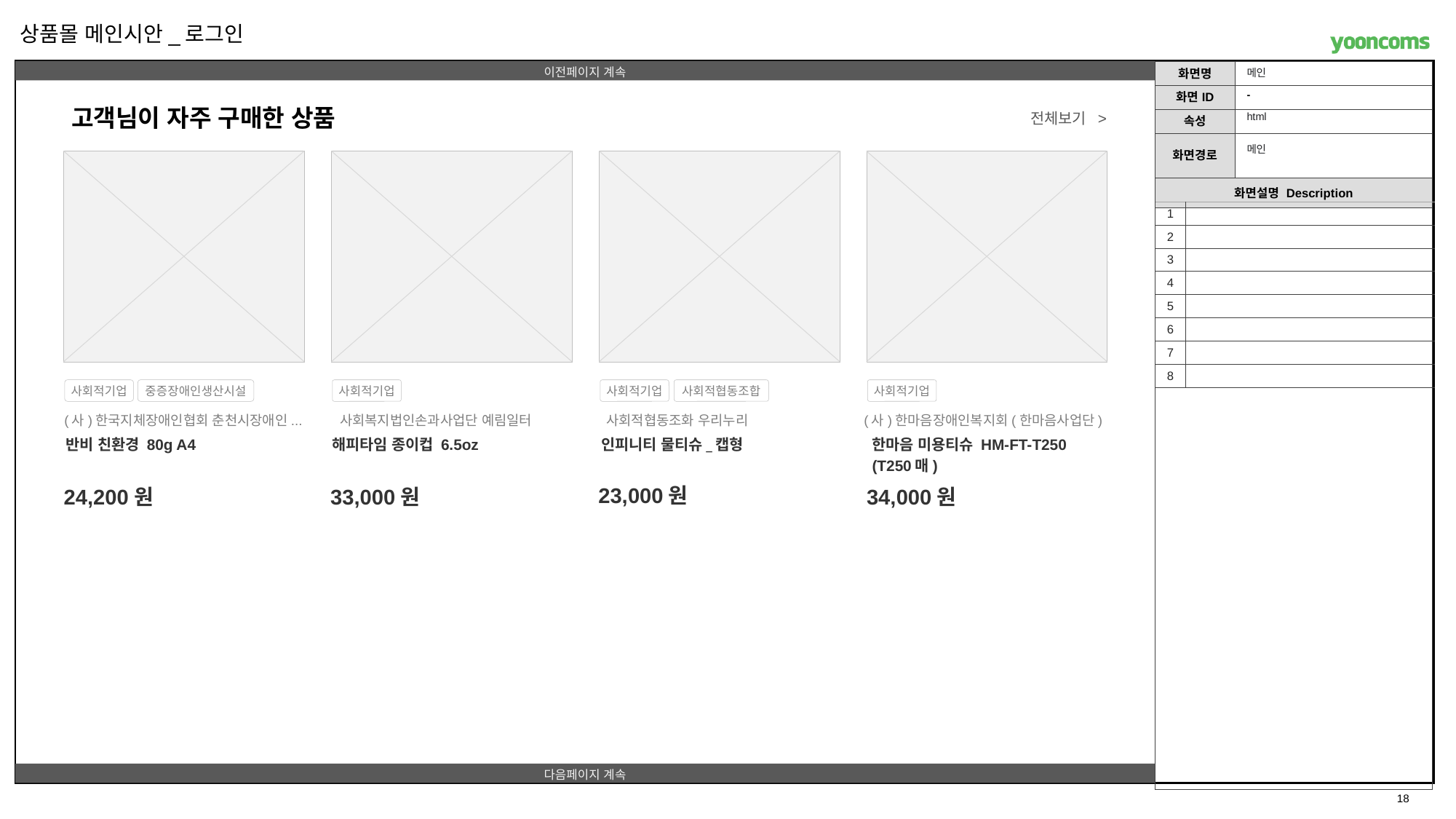

상품몰 메인시안_로그인
메인
-
고객님이 자주 구매한 상품
전체보기  >
html
메인

사회적기업
중증장애인생산시설
 (사)한국지체장애인협회 춘천시장애인...
반비 친환경 80g A4
24,200원

사회적기업
사회복지법인손과사업단 예림일터
해피타임 종이컵 6.5oz
33,000원

사회적기업
사회적협동조합
 사회적협동조화 우리누리
인피니티 물티슈_캡형
23,000원

사회적기업
 (사)한마음장애인복지회(한마음사업단)
한마음 미용티슈 HM-FT-T250
(T250매)
34,000원
| 1 |  |
| --- | --- |
| 2 |  |
| 3 |  |
| 4 |  |
| 5 |  |
| 6 |  |
| 7 |  |
| 8 |  |